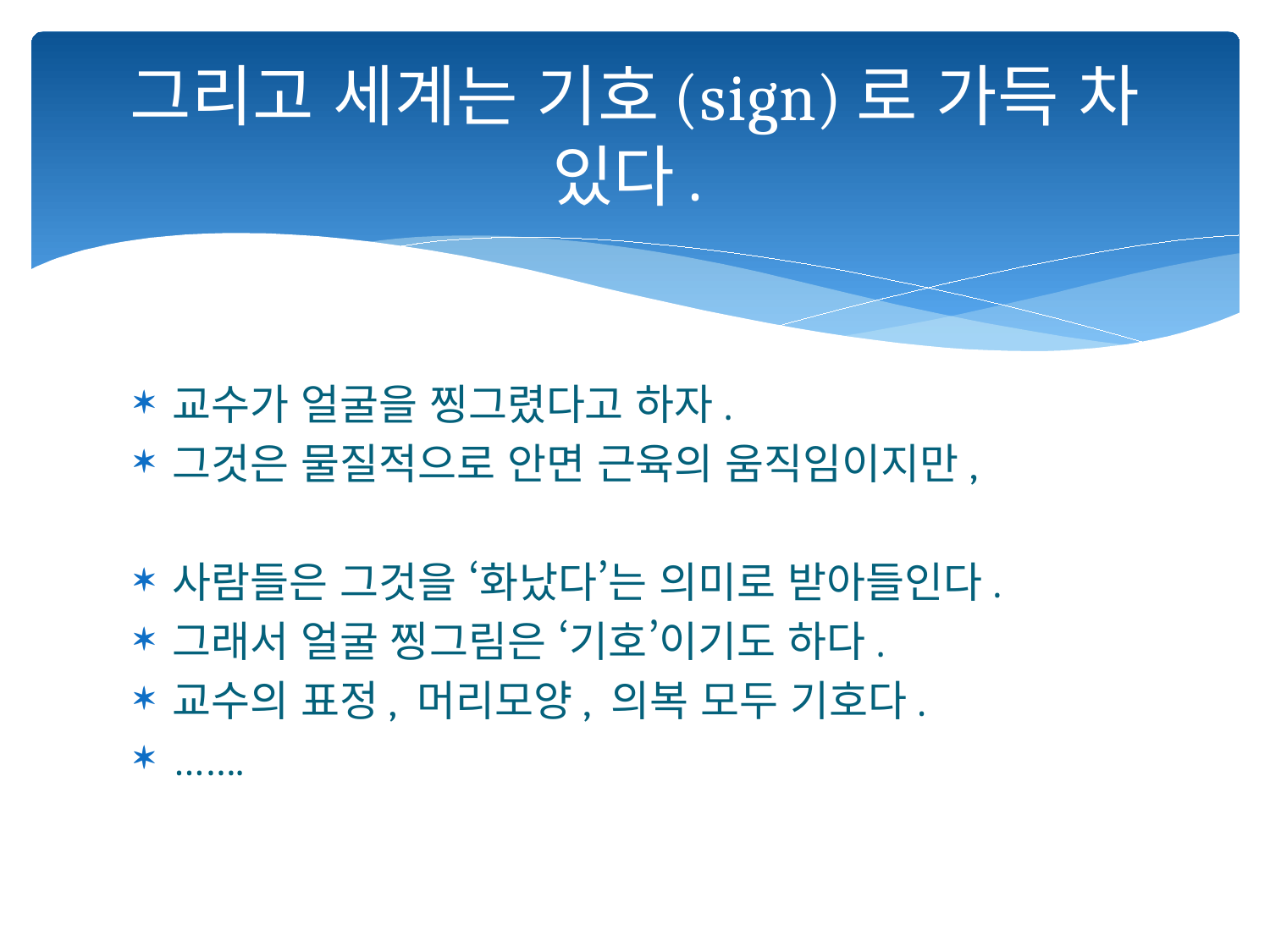

# 그리고 세계는 기호(sign)로 가득 차 있다.
교수가 얼굴을 찡그렸다고 하자.
그것은 물질적으로 안면 근육의 움직임이지만,

사람들은 그것을 ‘화났다’는 의미로 받아들인다.
그래서 얼굴 찡그림은 ‘기호’이기도 하다.
교수의 표정, 머리모양, 의복 모두 기호다.
…….